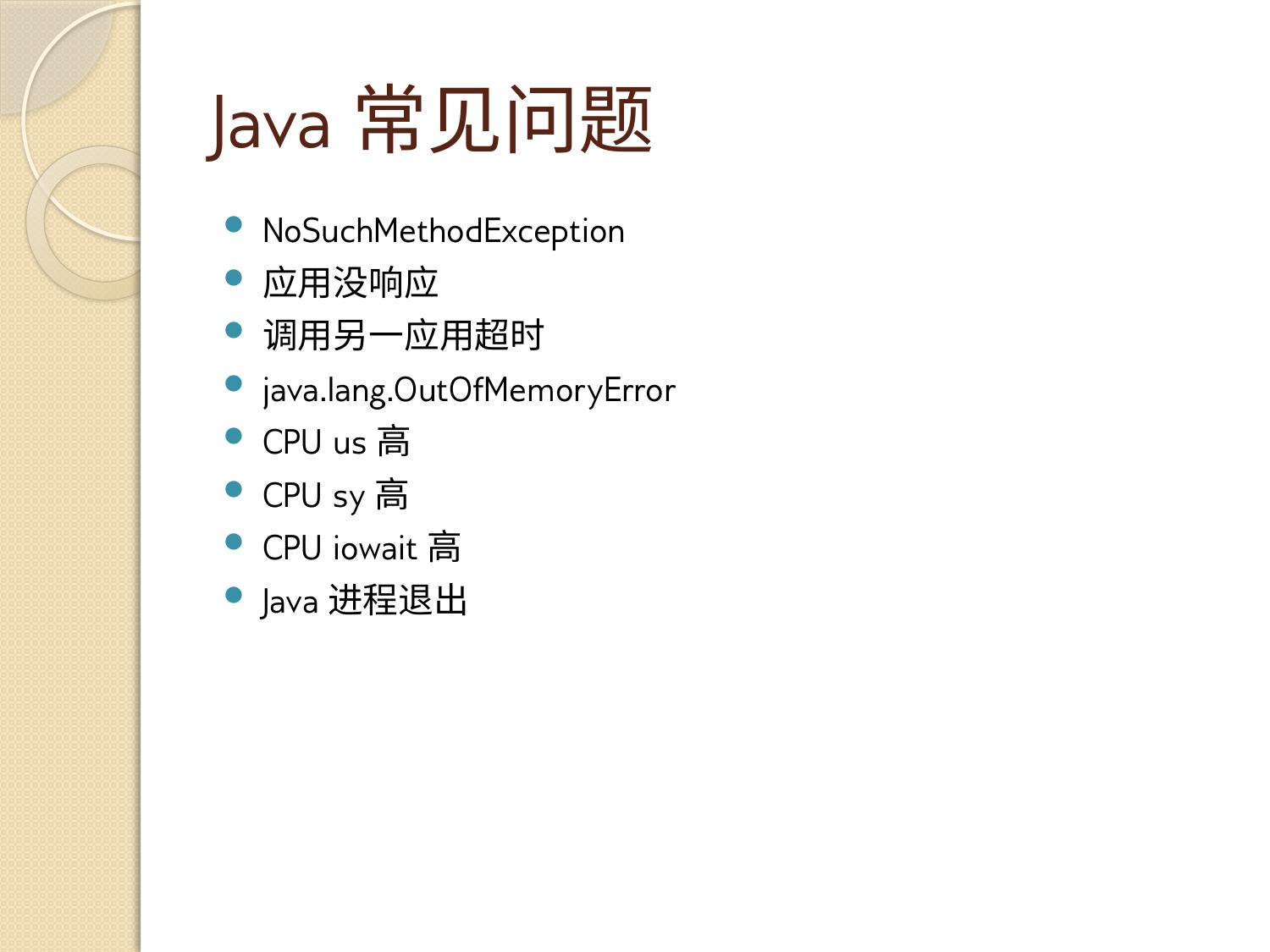

# Java常见问题
NoSuchMethodException
应用没响应
调用另一应用超时
java.lang.OutOfMemoryError
CPU us高
CPU sy高
CPU iowait高
Java进程退出